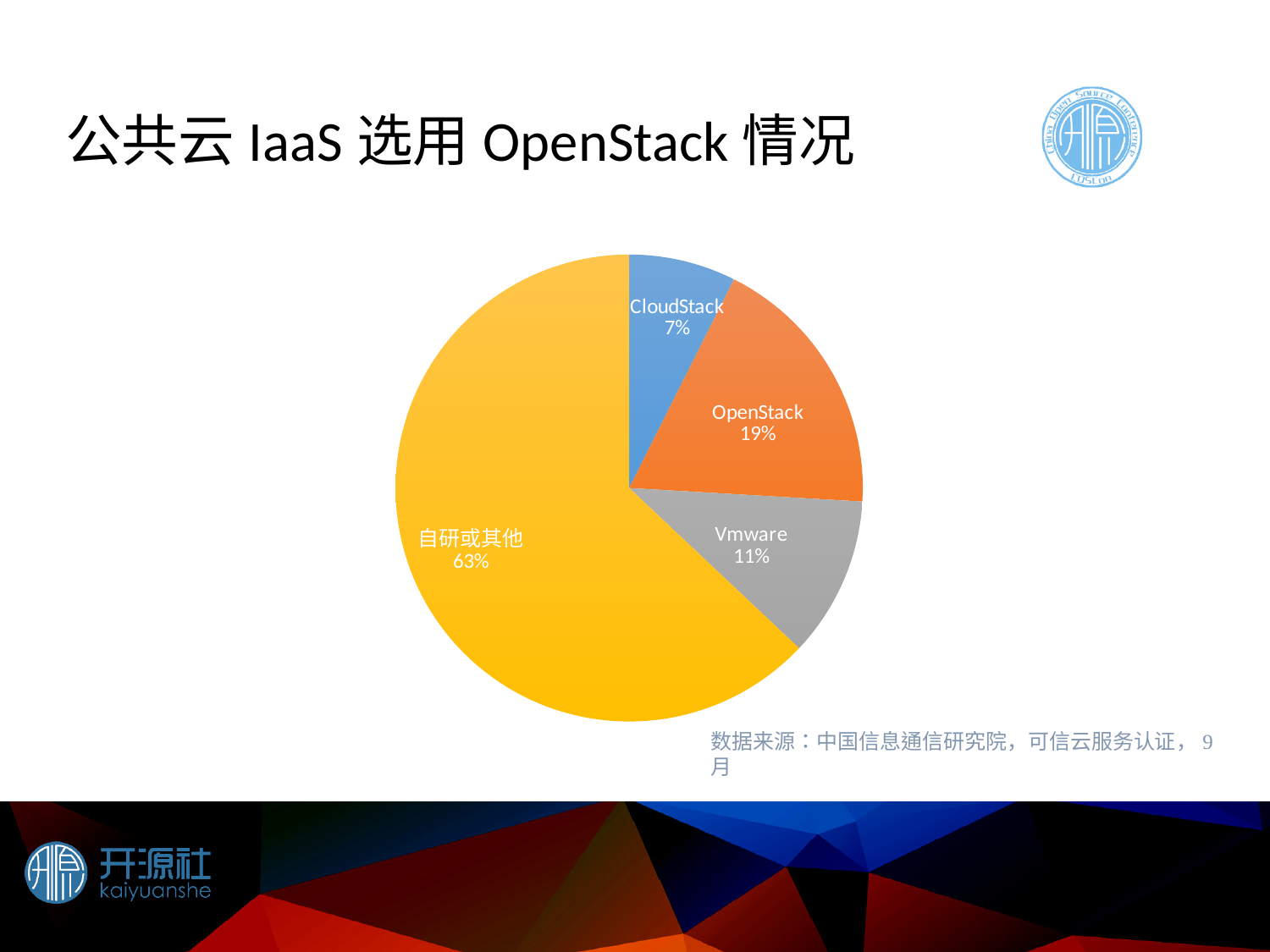

# 公共云IaaS选用OpenStack情况

### Chart

| Category | 虚拟化管理软件 |
|---|---|
| CloudStack | 4.0 |
| OpenStack | 10.0 |
| Vmware | 6.0 |
| 自研或其他 | 34.0 |
数据来源：中国信息通信研究院，可信云服务认证，9月